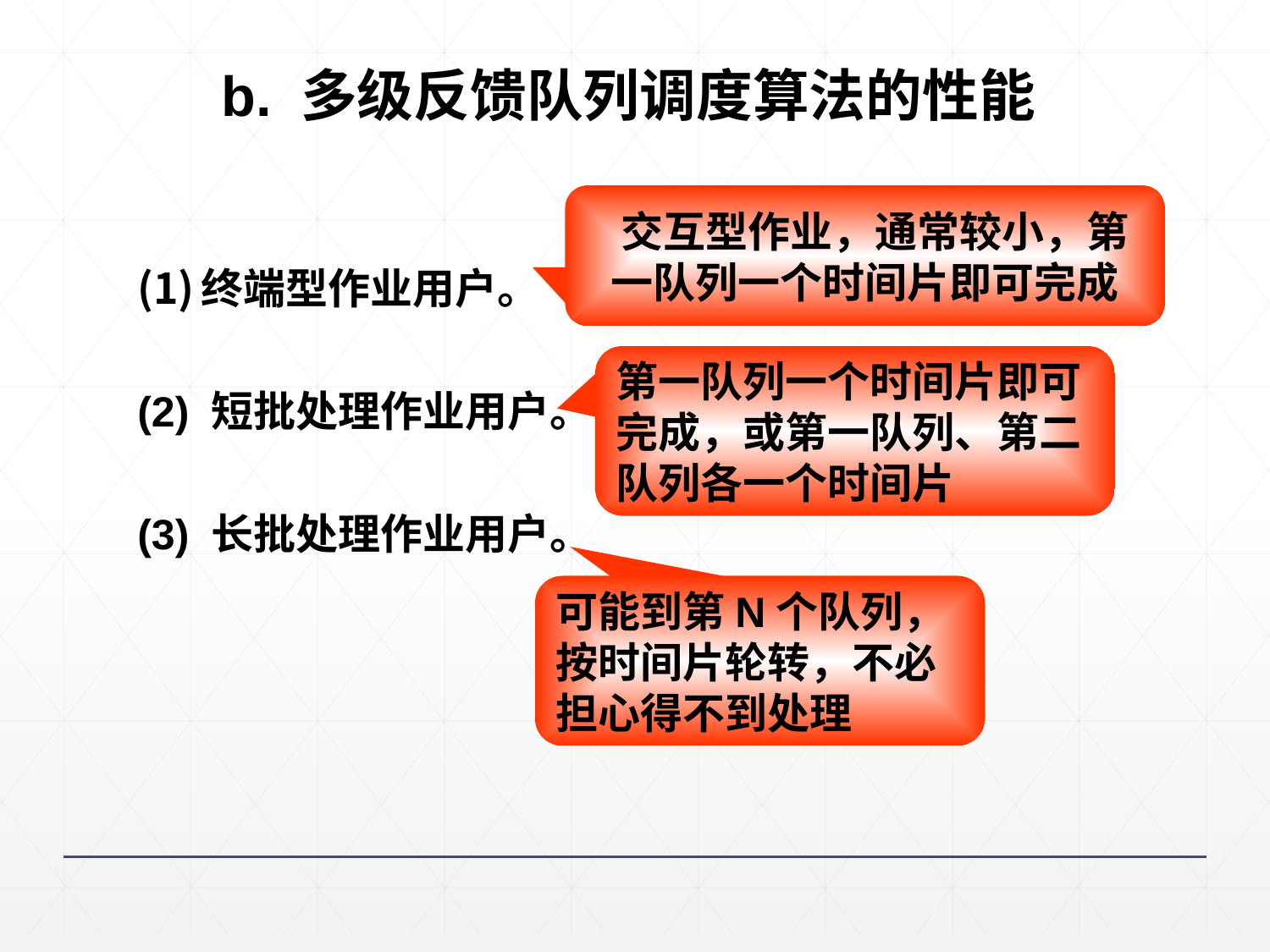

91
b. 多级反馈队列调度算法的性能
 交互型作业，通常较小，第一队列一个时间片即可完成
终端型作业用户。
(2) 短批处理作业用户。
(3) 长批处理作业用户。
第一队列一个时间片即可完成，或第一队列、第二队列各一个时间片
可能到第N个队列，按时间片轮转，不必担心得不到处理